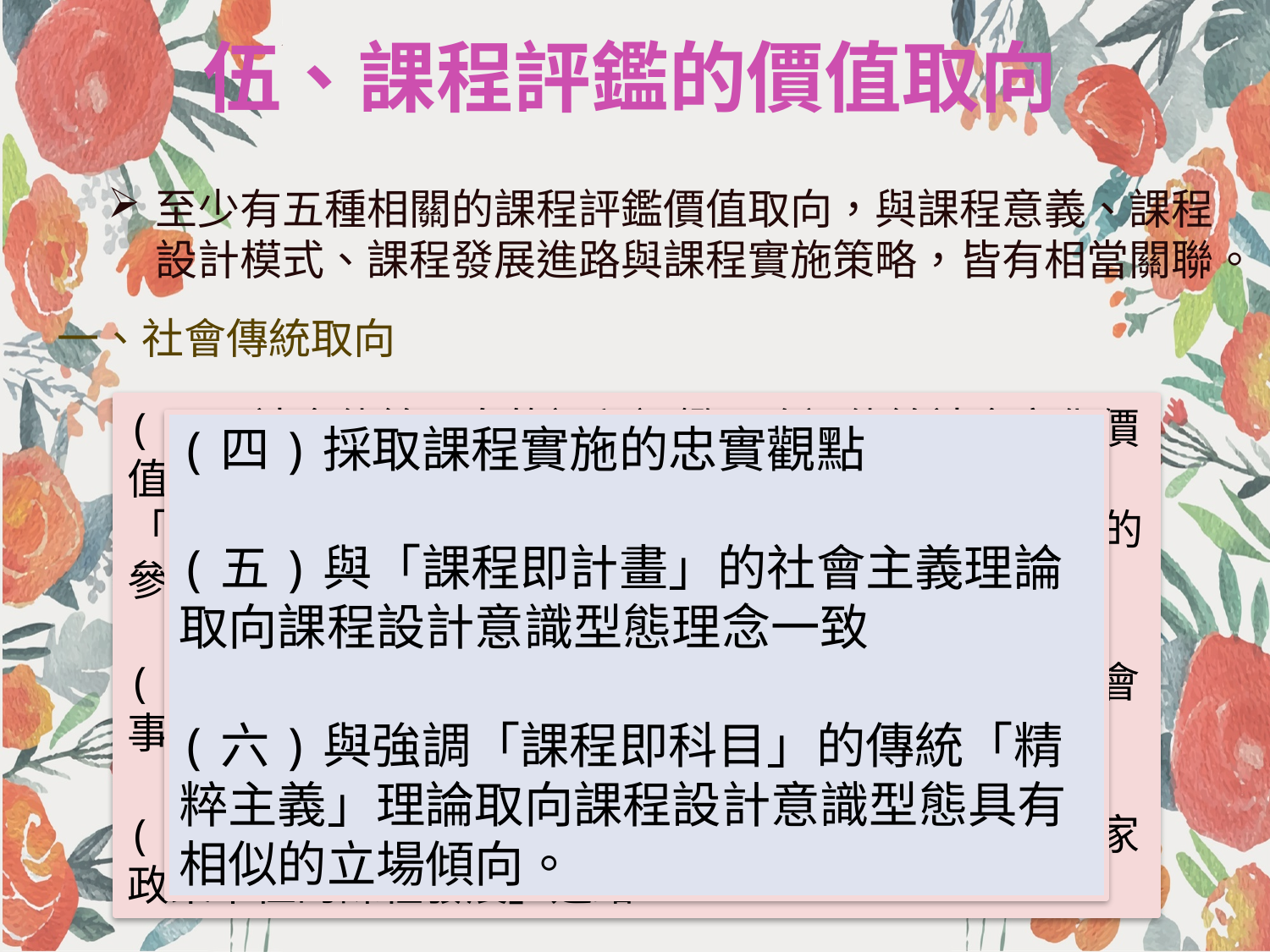

# 伍、課程評鑑的價值取向
至少有五種相關的課程評鑑價值取向，與課程意義、課程設計模式、課程發展進路與課程實施策略，皆有相當關聯。
一、社會傳統取向
(一)社會傳統取向的課程評鑑，強調傳統社會文化價值與倫理道德的涵化。例如：透過「公民與道德」或「生活與倫理」的考試成績，作為評鑑學生德育成績的參考依據；以量化的操行分數代表學生的德育成績。

(二)評鑑的目的旨在瞭解課程中的成人所認定的社會事實、技能與文化價值是否被有效地傳遞。

(三)此種課程評鑑的社會傳統價值取向，重視「國家政策本位的課程發展」進路
(四)採取課程實施的忠實觀點

(五)與「課程即計畫」的社會主義理論取向課程設計意識型態理念一致

(六)與強調「課程即科目」的傳統「精粹主義」理論取向課程設計意識型態具有相似的立場傾向。